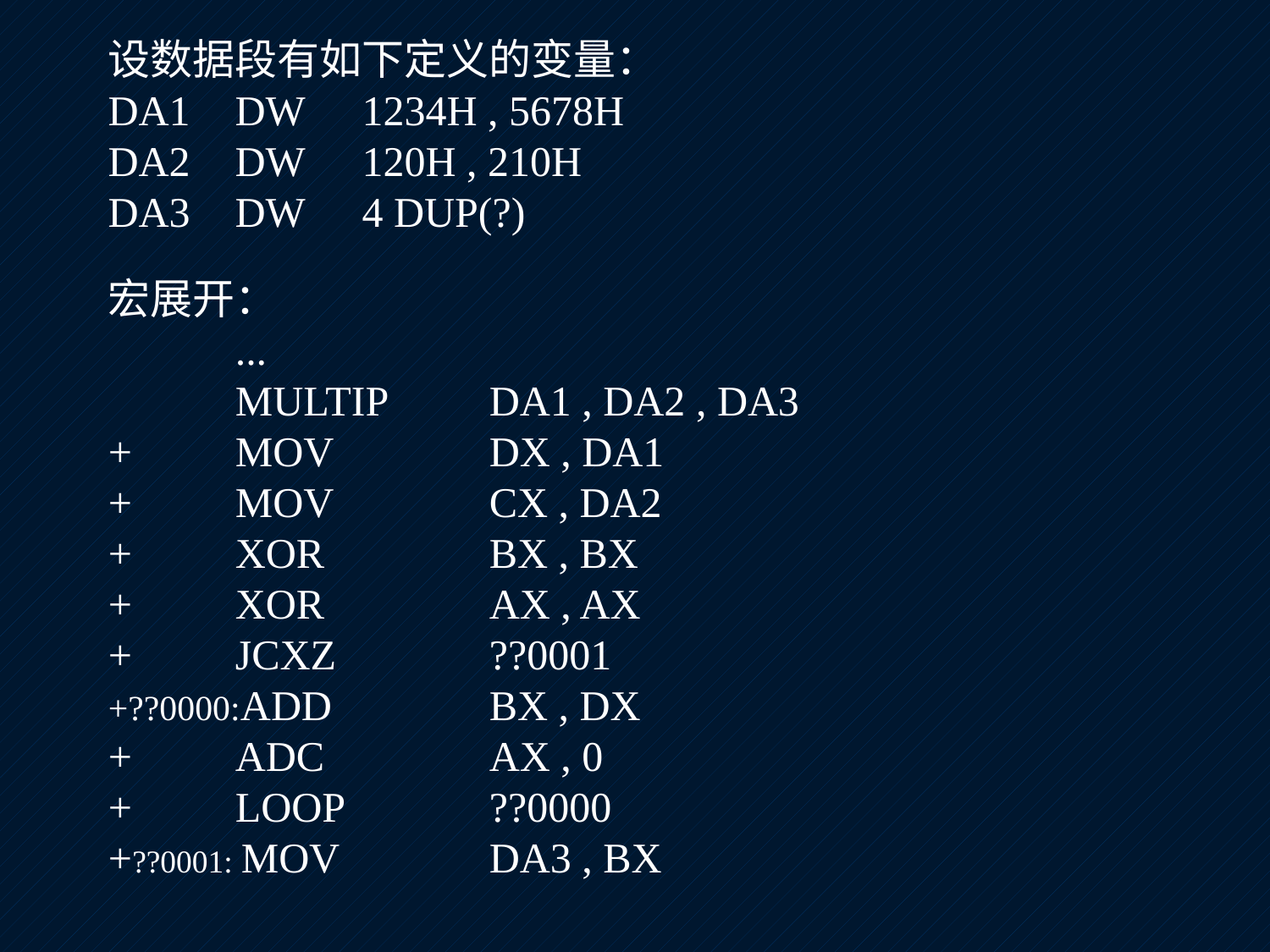

设数据段有如下定义的变量：
DA1	DW	1234H , 5678H
DA2	DW	120H , 210H
DA3	DW	4 DUP(?)
宏展开：
	...
	MULTIP	DA1 , DA2 , DA3
+	MOV		DX , DA1
+	MOV		CX , DA2
+	XOR		BX , BX
+	XOR		AX , AX
+	JCXZ		??0001
+??0000:ADD		BX , DX
+	ADC		AX , 0
+	LOOP		??0000
+??0001: MOV		DA3 , BX